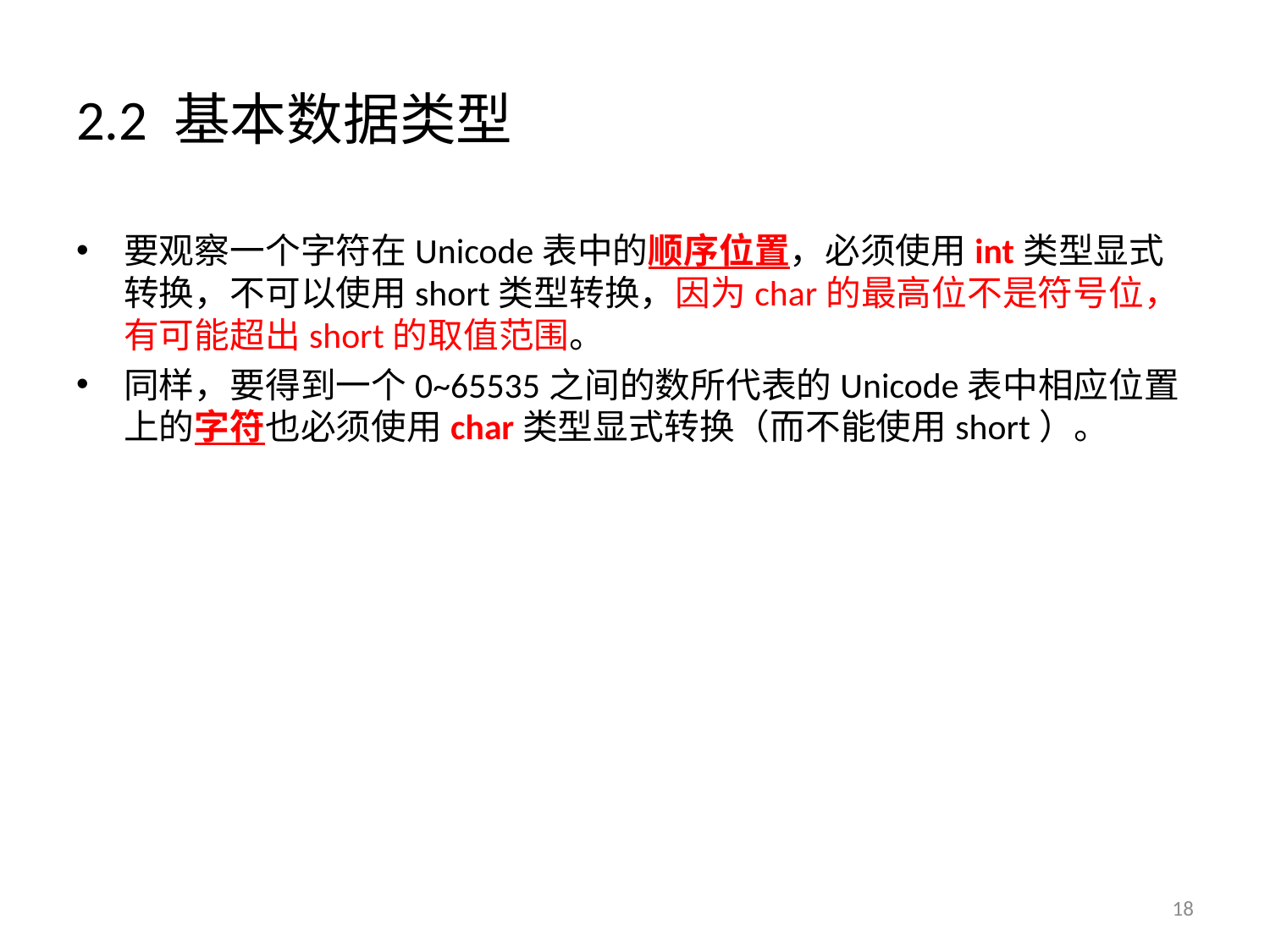

# 2.2 基本数据类型
要观察一个字符在Unicode表中的顺序位置，必须使用int类型显式转换，不可以使用short类型转换，因为char的最高位不是符号位，有可能超出short的取值范围。
同样，要得到一个0~65535之间的数所代表的Unicode表中相应位置上的字符也必须使用char类型显式转换（而不能使用short）。

18